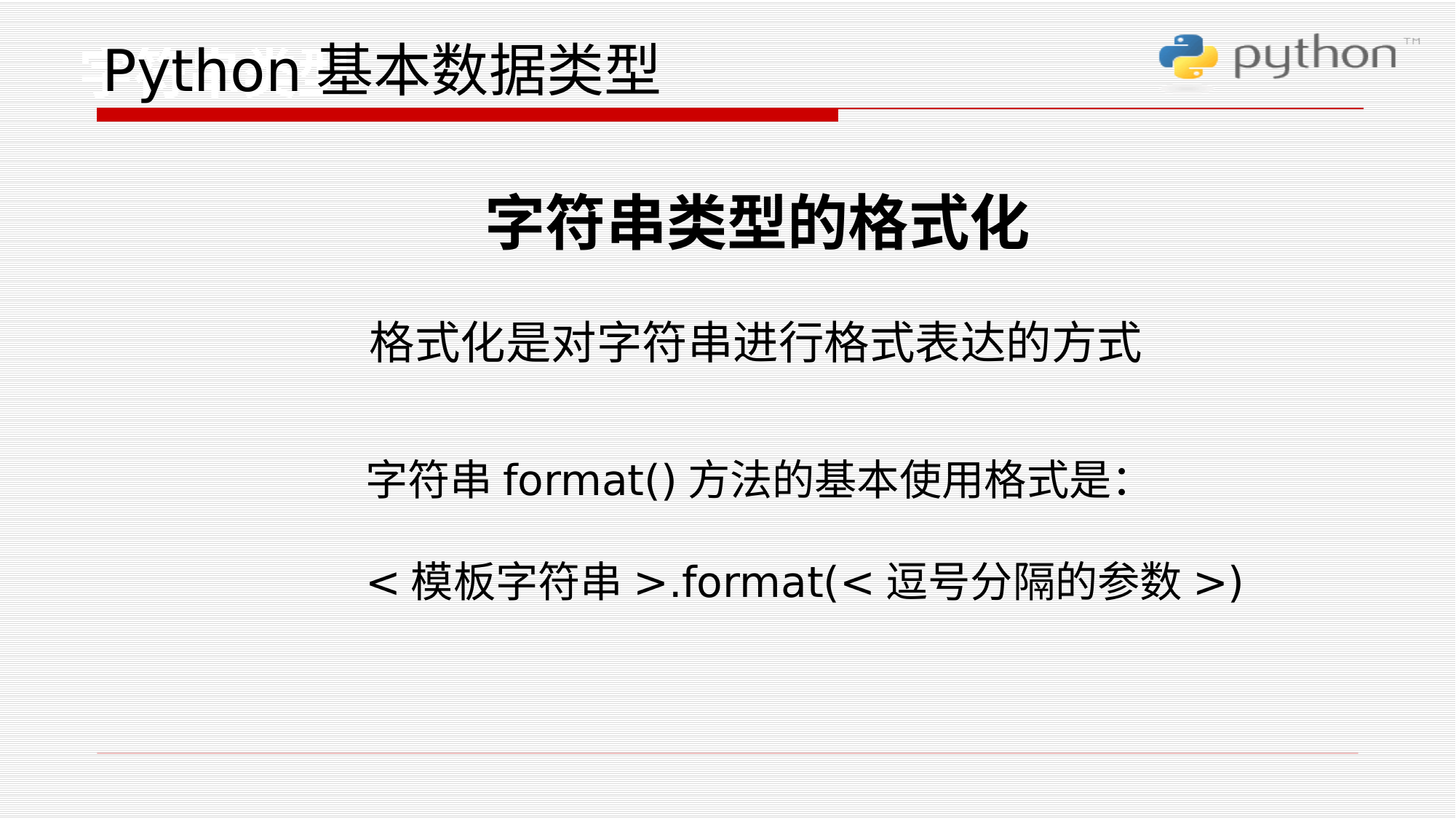

字符串类型
# Python基本数据类型
字符串类型的格式化
格式化是对字符串进行格式表达的方式
字符串format()方法的基本使用格式是：

<模板字符串>.format(<逗号分隔的参数>)